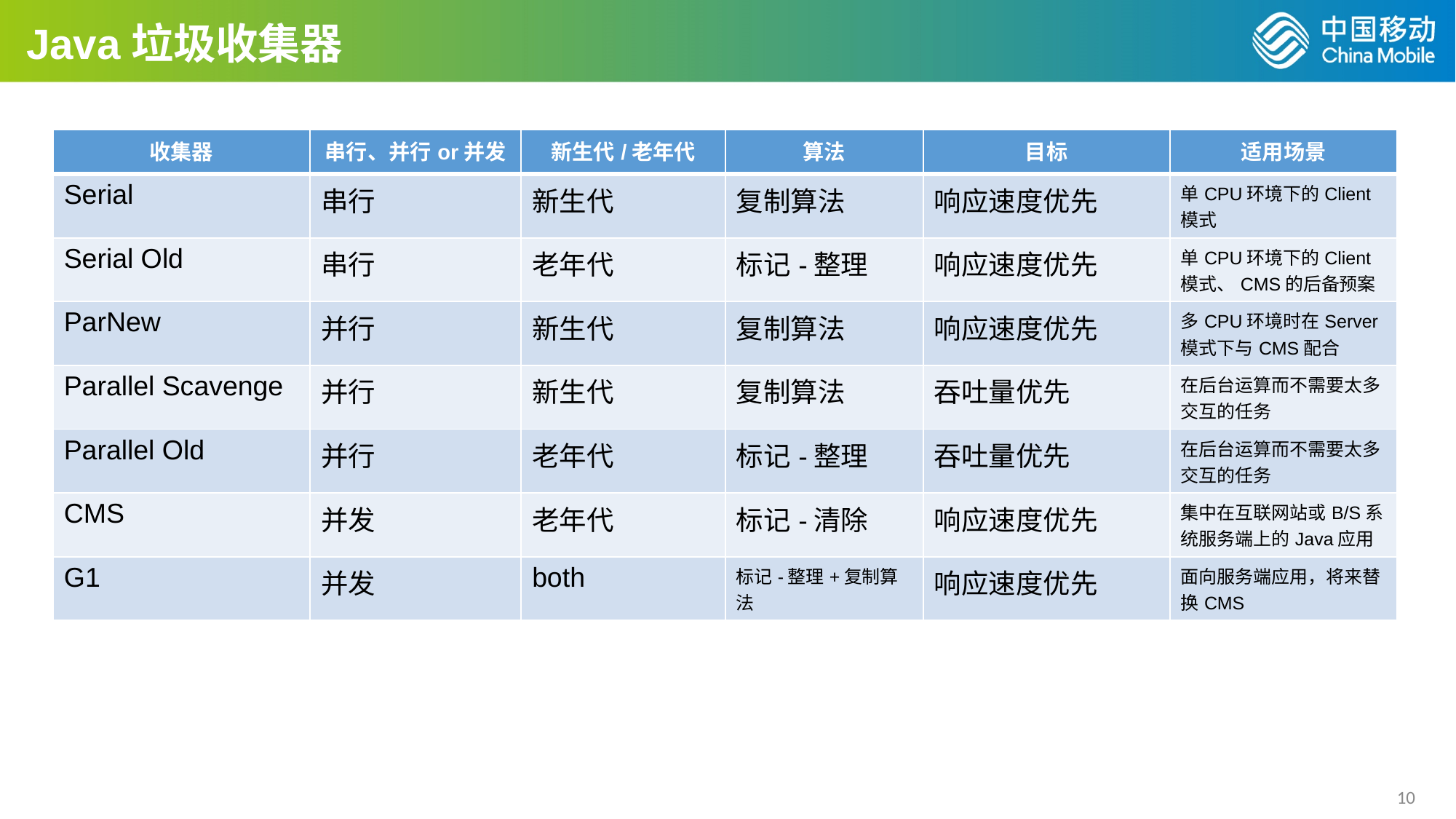

Java垃圾收集器
| 收集器 | 串行、并行or并发 | 新生代/老年代 | 算法 | 目标 | 适用场景 |
| --- | --- | --- | --- | --- | --- |
| Serial | 串行 | 新生代 | 复制算法 | 响应速度优先 | 单CPU环境下的Client模式 |
| Serial Old | 串行 | 老年代 | 标记-整理 | 响应速度优先 | 单CPU环境下的Client模式、CMS的后备预案 |
| ParNew | 并行 | 新生代 | 复制算法 | 响应速度优先 | 多CPU环境时在Server模式下与CMS配合 |
| Parallel Scavenge | 并行 | 新生代 | 复制算法 | 吞吐量优先 | 在后台运算而不需要太多交互的任务 |
| Parallel Old | 并行 | 老年代 | 标记-整理 | 吞吐量优先 | 在后台运算而不需要太多交互的任务 |
| CMS | 并发 | 老年代 | 标记-清除 | 响应速度优先 | 集中在互联网站或B/S系统服务端上的Java应用 |
| G1 | 并发 | both | 标记-整理+复制算法 | 响应速度优先 | 面向服务端应用，将来替换CMS |